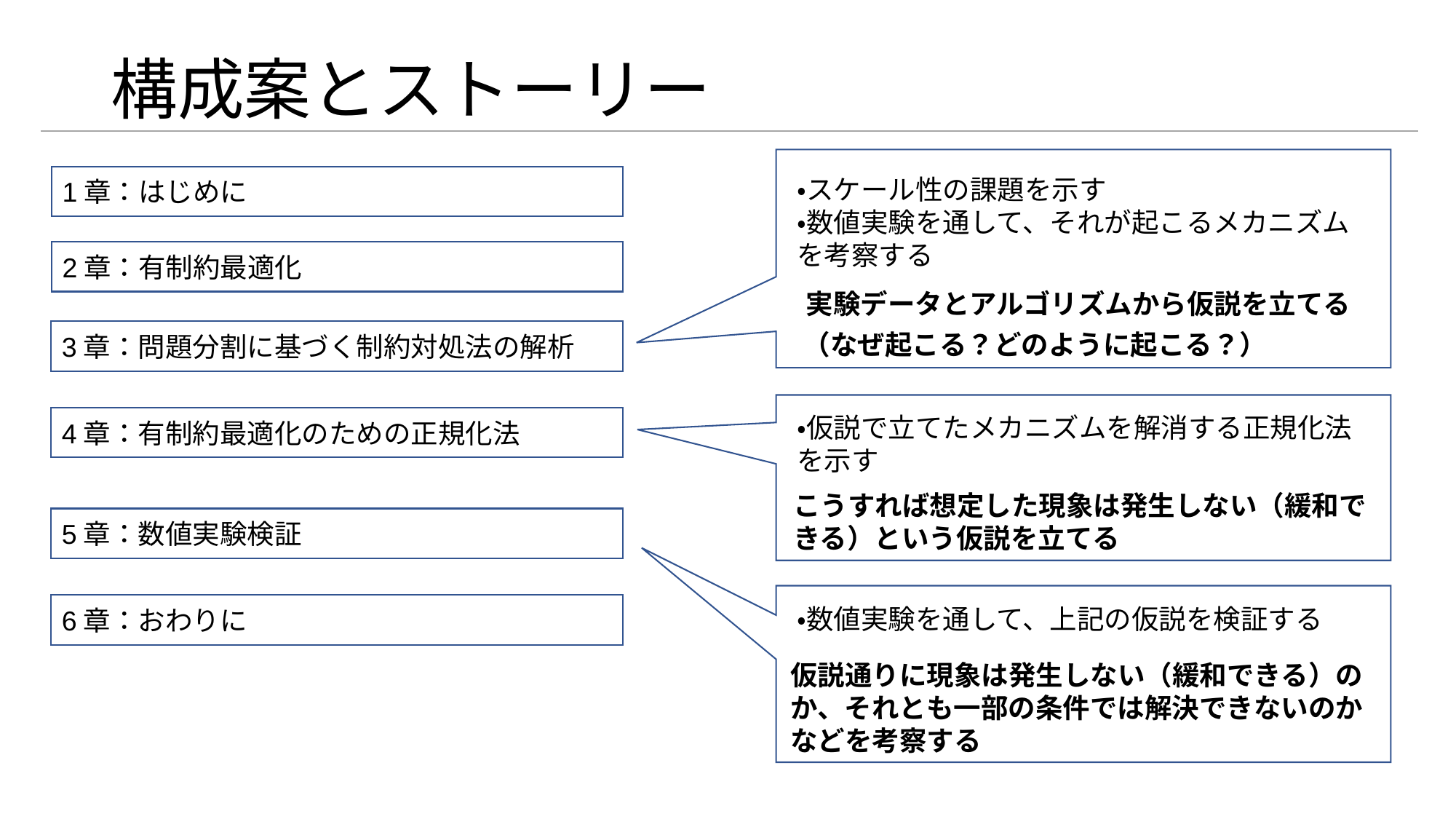

# 構成案とストーリー

1章：はじめに
・スケール性の課題を示す
・数値実験を通して、それが起こるメカニズムを考察する
2章：有制約最適化
実験データとアルゴリズムから仮説を立てる
3章：問題分割に基づく制約対処法の解析
（なぜ起こる？どのように起こる？）

・仮説で立てたメカニズムを解消する正規化法を示す
4章：有制約最適化のための正規化法
こうすれば想定した現象は発生しない（緩和できる）という仮説を立てる
5章：数値実験検証

6章：おわりに
・数値実験を通して、上記の仮説を検証する
仮説通りに現象は発生しない（緩和できる）のか、それとも一部の条件では解決できないのかなどを考察する